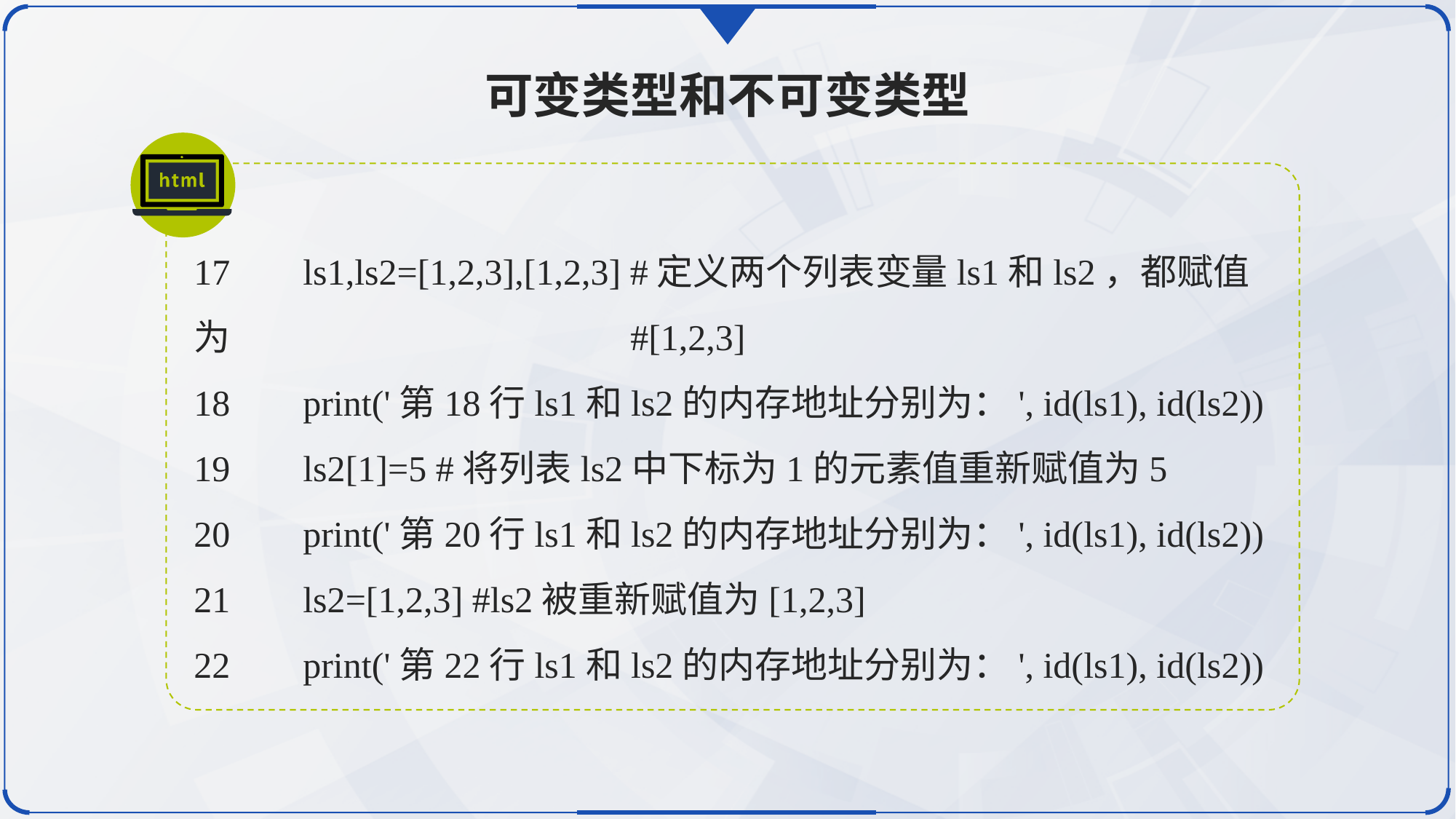

可变类型和不可变类型

17	ls1,ls2=[1,2,3],[1,2,3] #定义两个列表变量ls1和ls2，都赋值为				#[1,2,3]
18	print('第18行ls1和ls2的内存地址分别为：', id(ls1), id(ls2))
19	ls2[1]=5 #将列表ls2中下标为1的元素值重新赋值为5
20	print('第20行ls1和ls2的内存地址分别为：', id(ls1), id(ls2))
21	ls2=[1,2,3] #ls2被重新赋值为[1,2,3]
22	print('第22行ls1和ls2的内存地址分别为：', id(ls1), id(ls2))